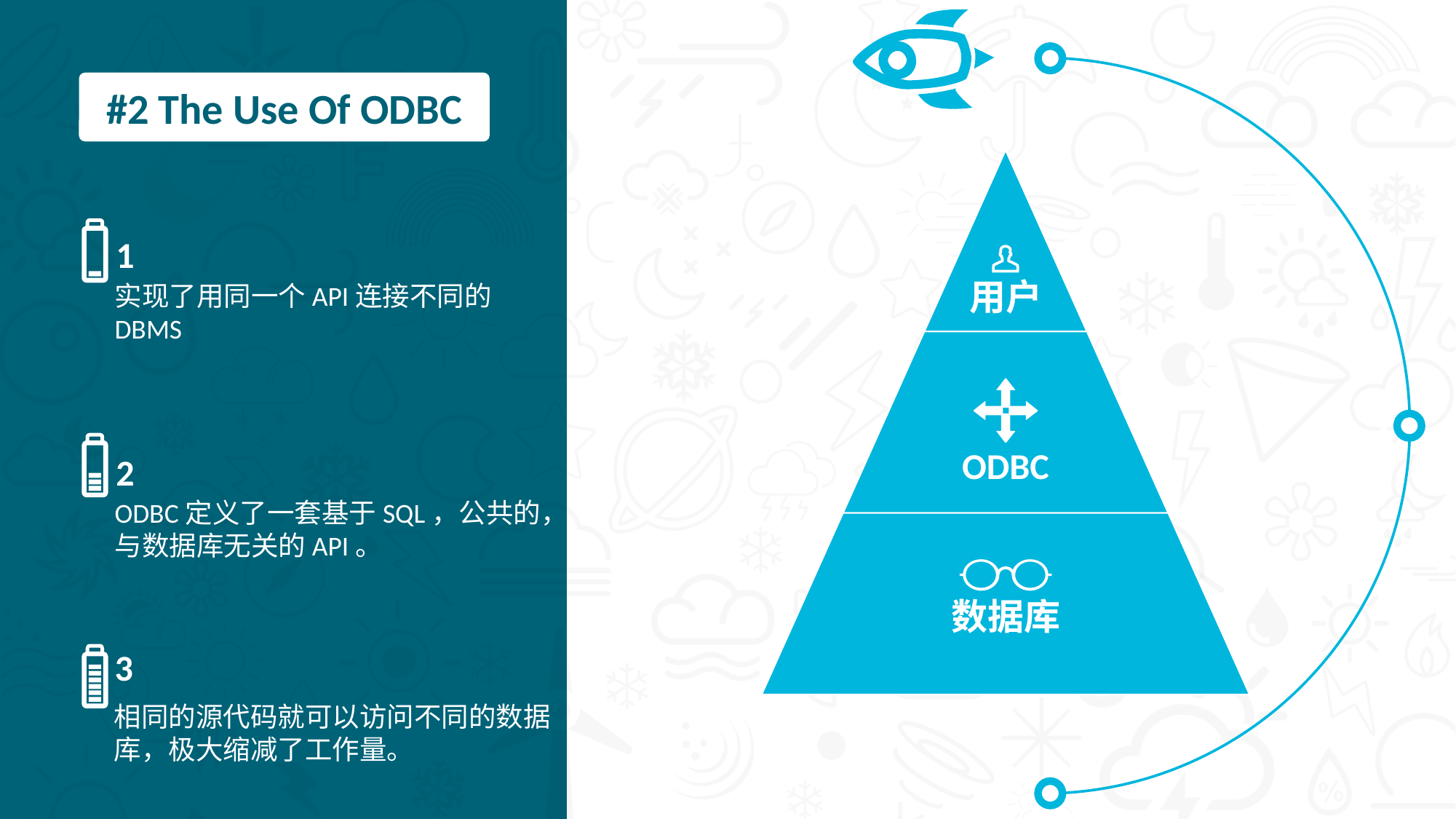

#2 The Use Of ODBC

1

实现了用同一个API连接不同的DBMS

用户

2

ODBC定义了一套基于SQL，公共的，与数据库无关的API。
ODBC

数据库
3

相同的源代码就可以访问不同的数据库，极大缩减了工作量。